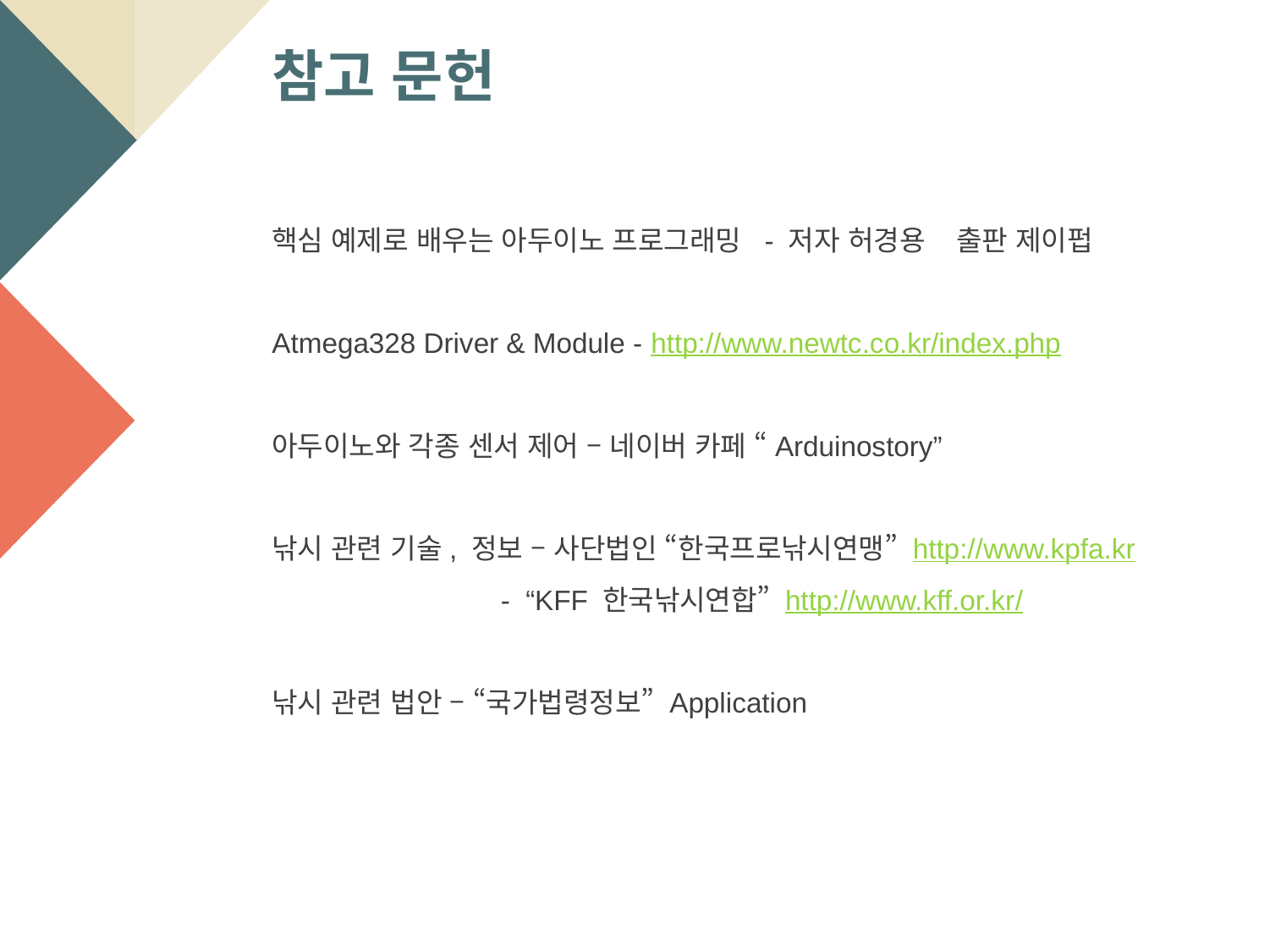

참고 문헌
핵심 예제로 배우는 아두이노 프로그래밍  - 저자 허경용    출판 제이펍

Atmega328 Driver & Module - http://www.newtc.co.kr/index.php

아두이노와 각종 센서 제어 – 네이버 카페 “Arduinostory”

낚시 관련 기술, 정보 – 사단법인 “한국프로낚시연맹” http://www.kpfa.kr
	             -  “KFF 한국낚시연합” http://www.kff.or.kr/

낚시 관련 법안 – “국가법령정보” Application